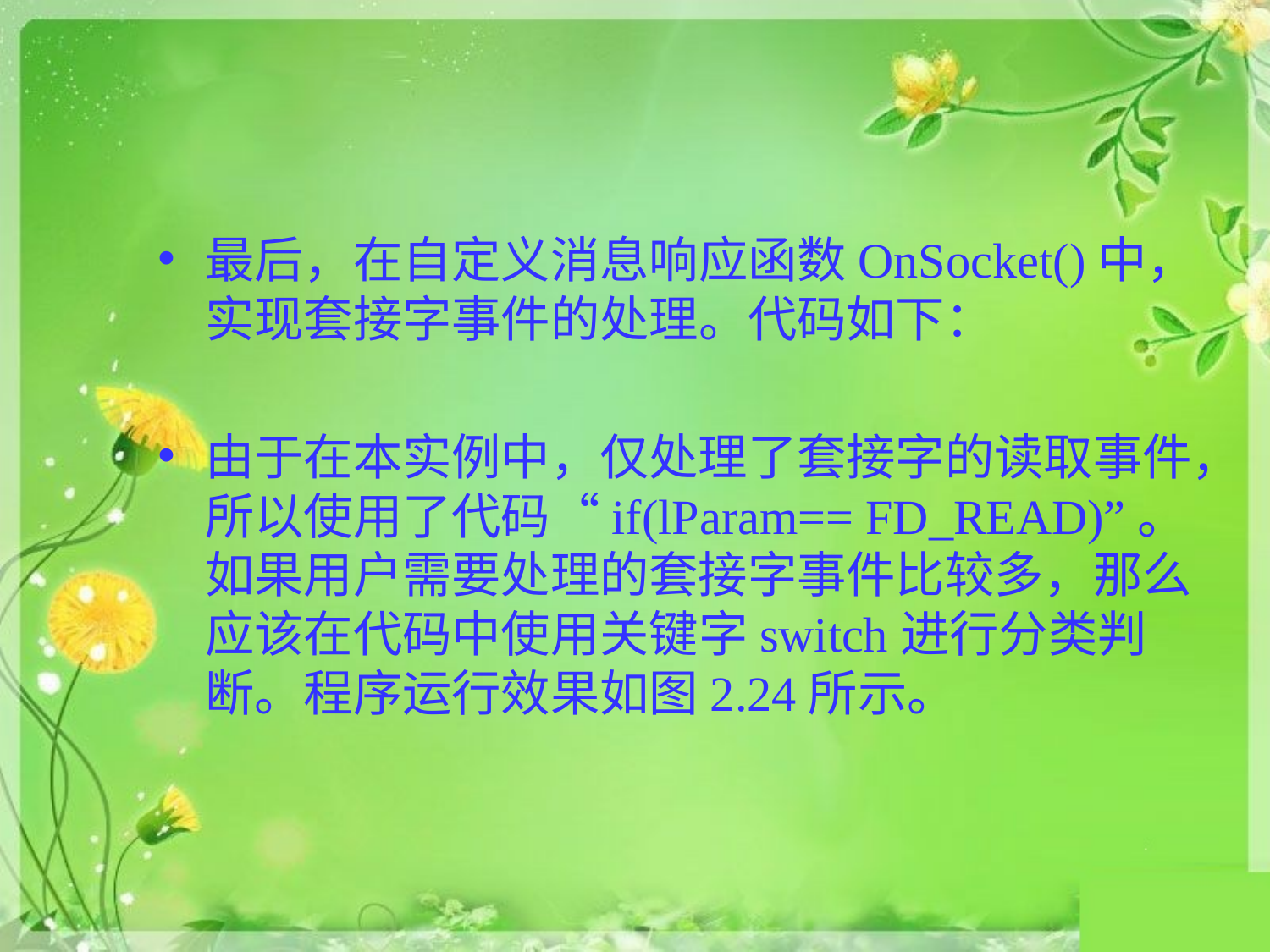

#
最后，在自定义消息响应函数OnSocket()中，实现套接字事件的处理。代码如下：

由于在本实例中，仅处理了套接字的读取事件，所以使用了代码“if(lParam== FD_READ)”。如果用户需要处理的套接字事件比较多，那么应该在代码中使用关键字switch进行分类判断。程序运行效果如图2.24所示。